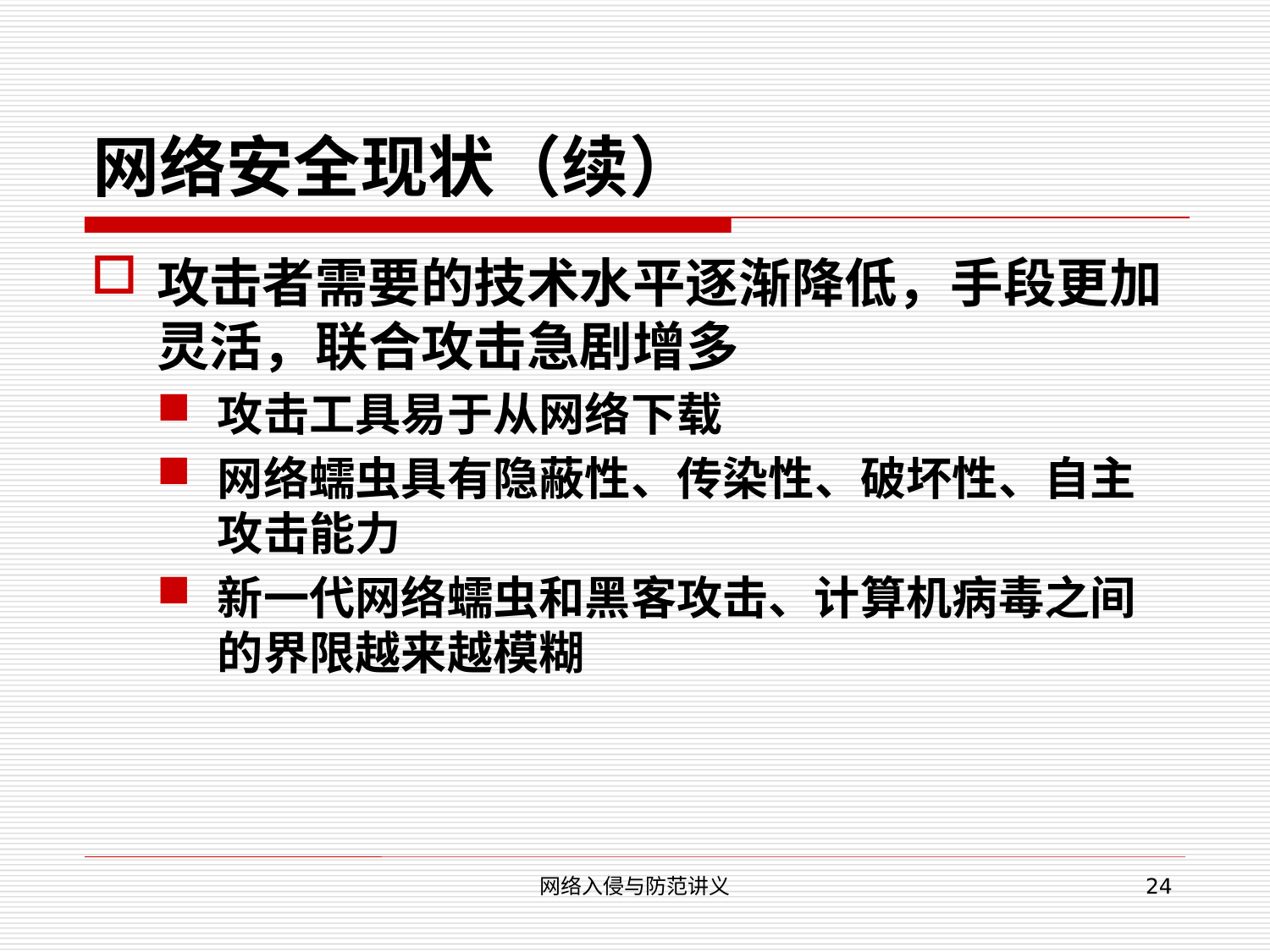

网络安全现状（续）
攻击者需要的技术水平逐渐降低，手段更加灵活，联合攻击急剧增多
攻击工具易于从网络下载
网络蠕虫具有隐蔽性、传染性、破坏性、自主攻击能力
新一代网络蠕虫和黑客攻击、计算机病毒之间的界限越来越模糊

网络入侵与防范讲义
24